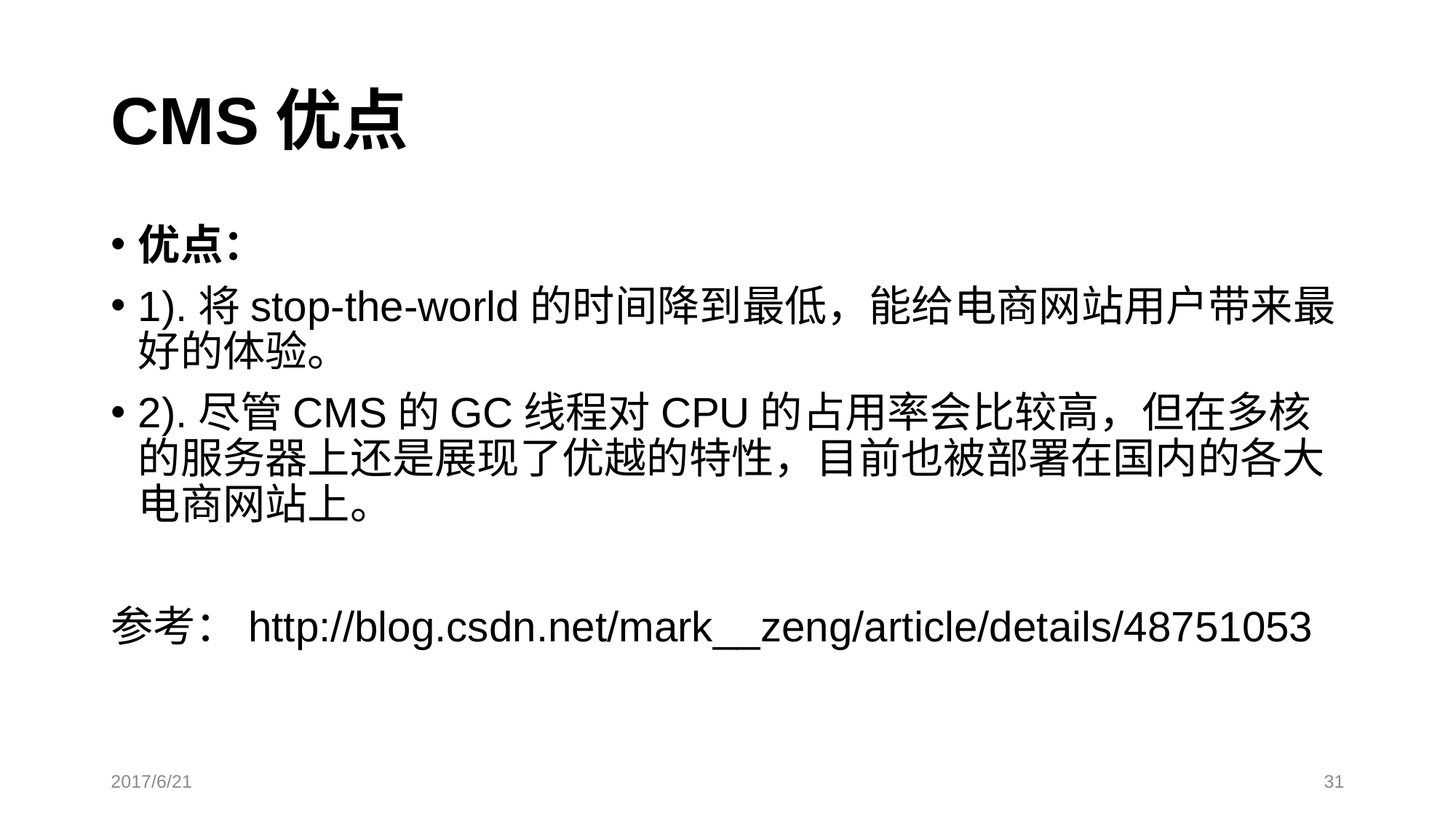

# CMS优点
优点：
1).将stop-the-world的时间降到最低，能给电商网站用户带来最好的体验。
2).尽管CMS的GC线程对CPU的占用率会比较高，但在多核的服务器上还是展现了优越的特性，目前也被部署在国内的各大电商网站上。

参考：http://blog.csdn.net/mark__zeng/article/details/48751053

2017/6/21
31